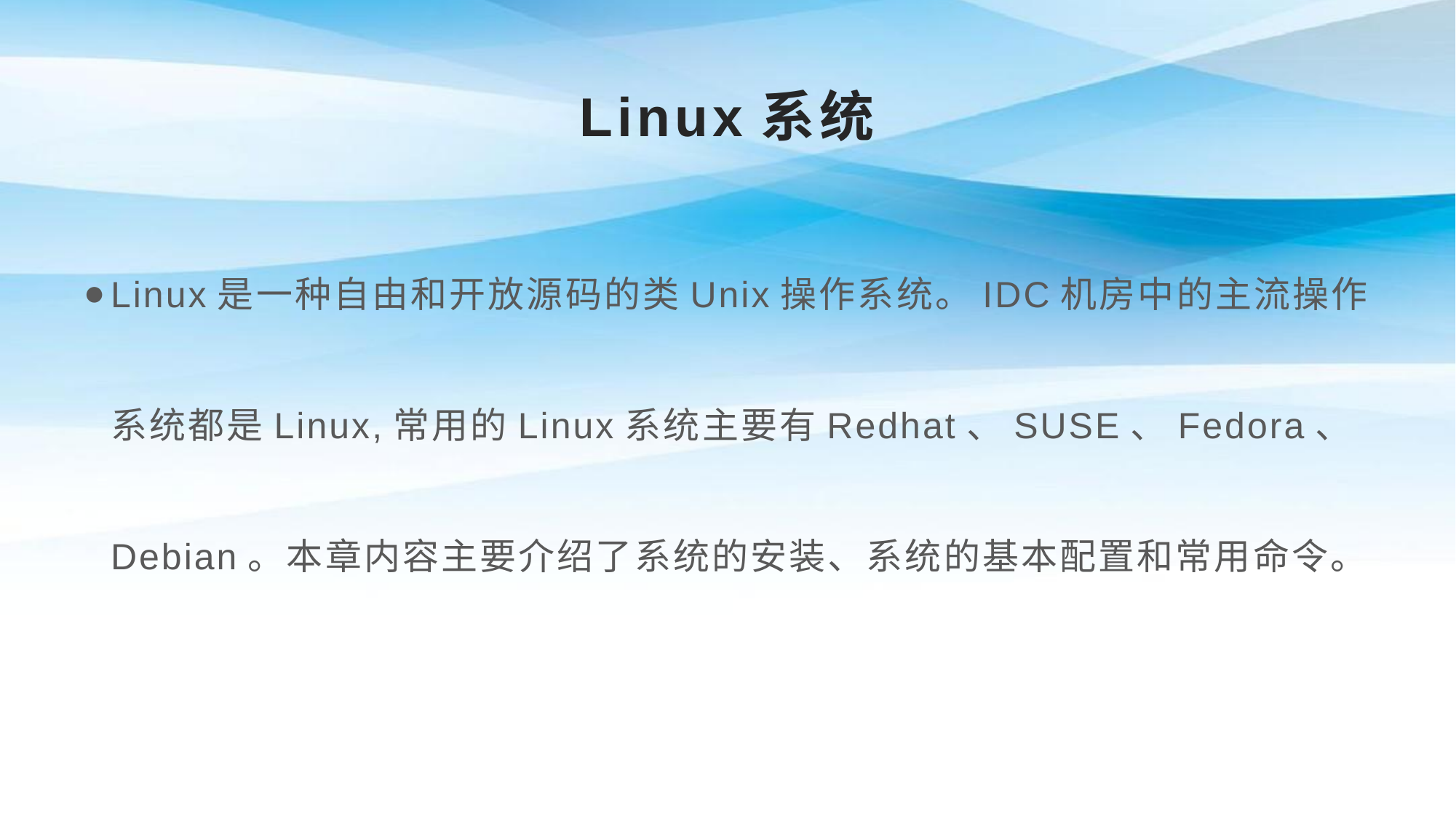

# Linux系统
Linux是一种自由和开放源码的类Unix操作系统。IDC机房中的主流操作系统都是Linux,常用的Linux系统主要有Redhat、SUSE、Fedora、Debian。本章内容主要介绍了系统的安装、系统的基本配置和常用命令。